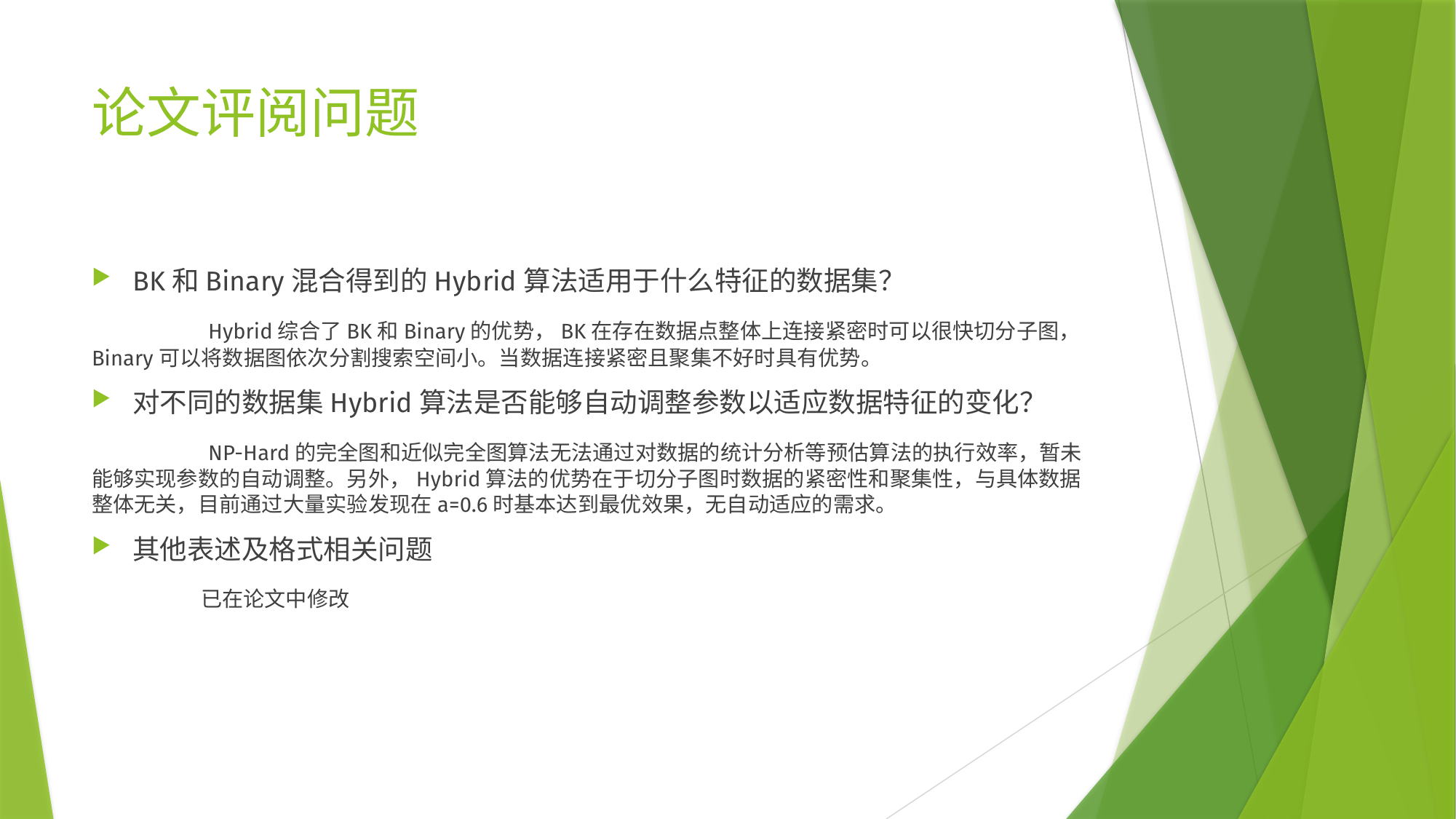

# 论文评阅问题
BK和Binary混合得到的Hybrid算法适用于什么特征的数据集？
	 Hybrid综合了BK和Binary的优势，BK在存在数据点整体上连接紧密时可以很快切分子图，Binary可以将数据图依次分割搜索空间小。当数据连接紧密且聚集不好时具有优势。
对不同的数据集Hybrid算法是否能够自动调整参数以适应数据特征的变化？
	 NP-Hard的完全图和近似完全图算法无法通过对数据的统计分析等预估算法的执行效率，暂未能够实现参数的自动调整。另外，Hybrid算法的优势在于切分子图时数据的紧密性和聚集性，与具体数据整体无关，目前通过大量实验发现在a=0.6时基本达到最优效果，无自动适应的需求。
其他表述及格式相关问题
	已在论文中修改